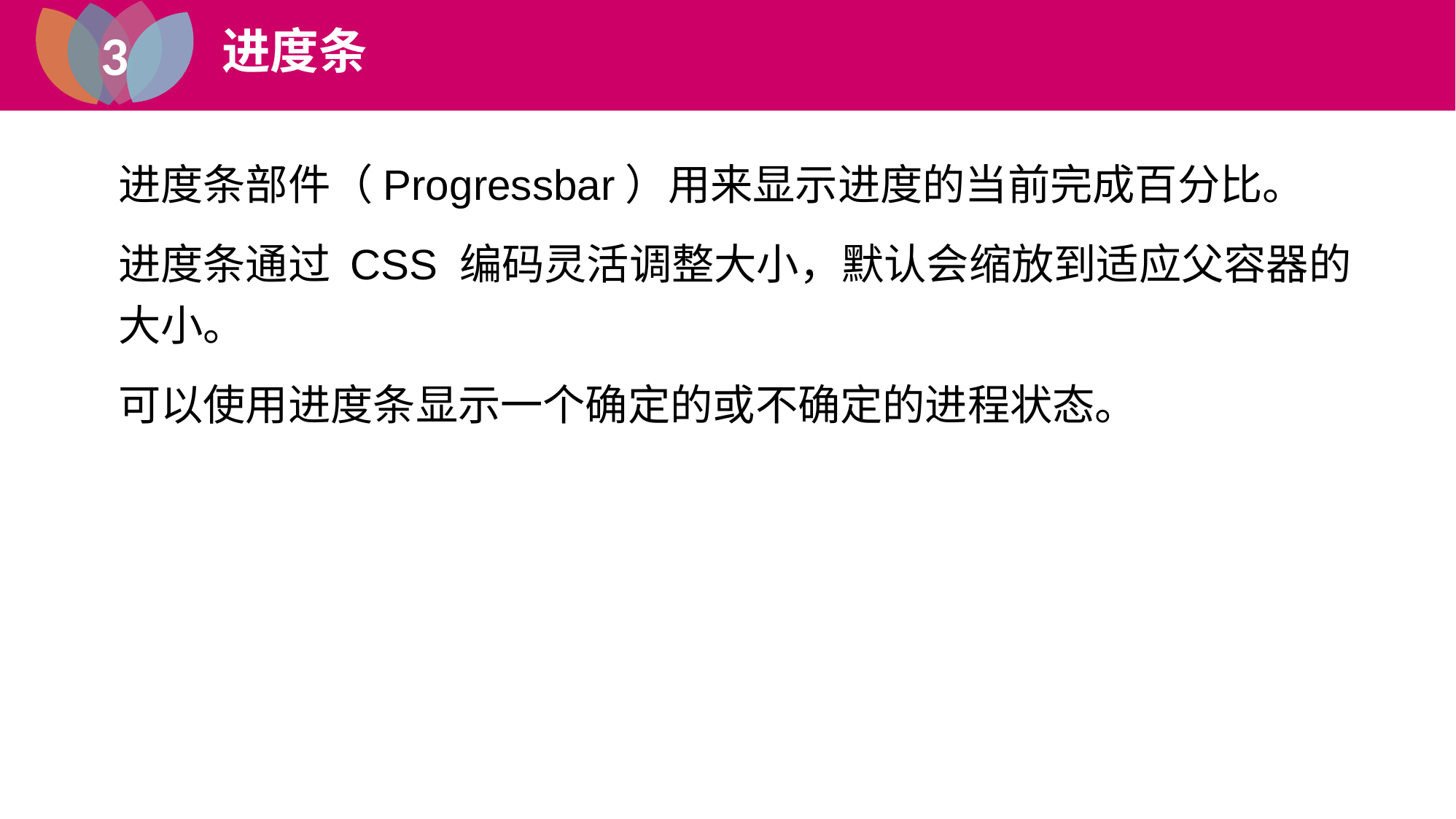

3
进度条
2
进度条部件（Progressbar）用来显示进度的当前完成百分比。
进度条通过 CSS 编码灵活调整大小，默认会缩放到适应父容器的大小。
可以使用进度条显示一个确定的或不确定的进程状态。